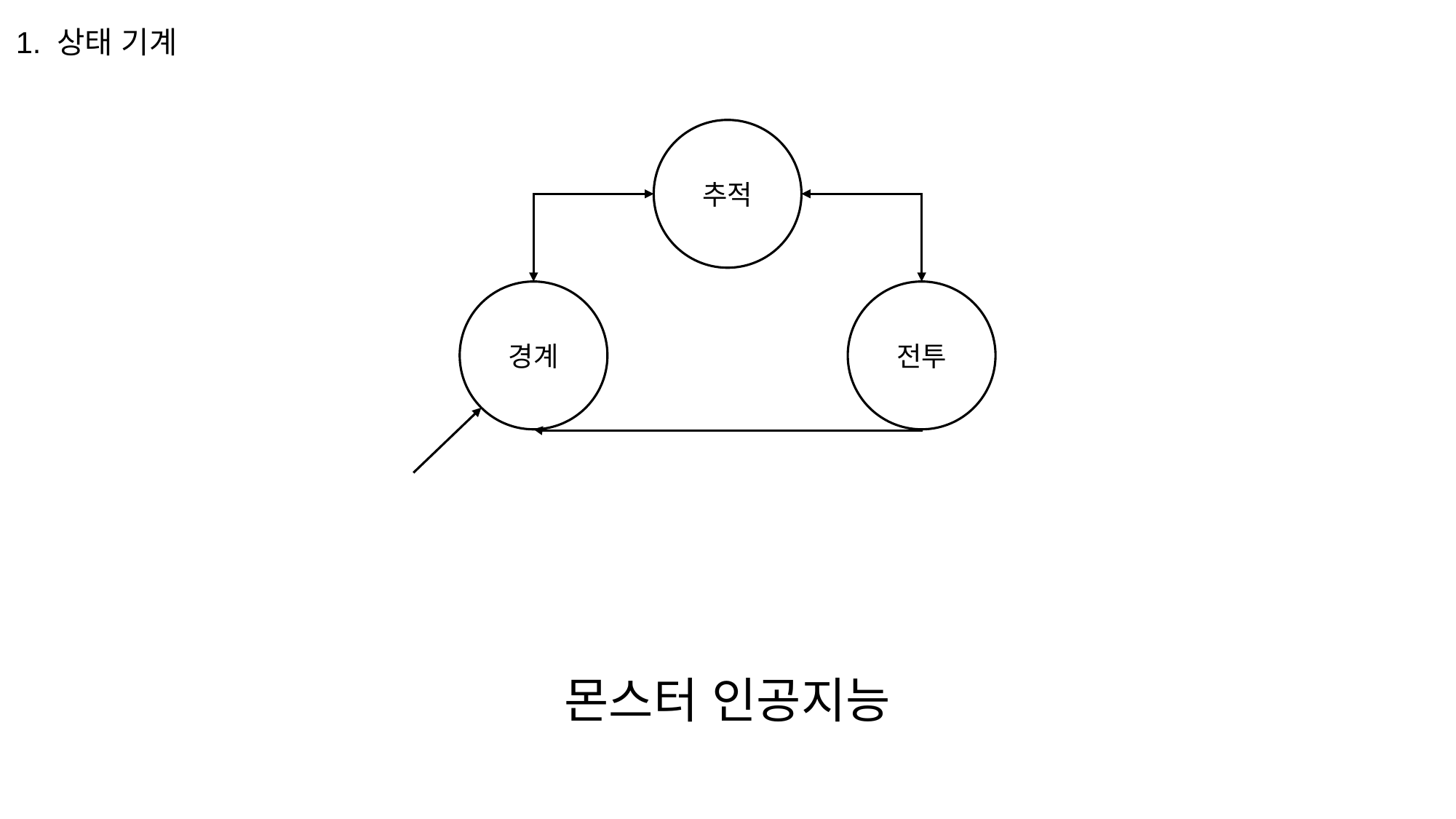

1. 상태 기계
추적
경계
전투
몬스터 인공지능